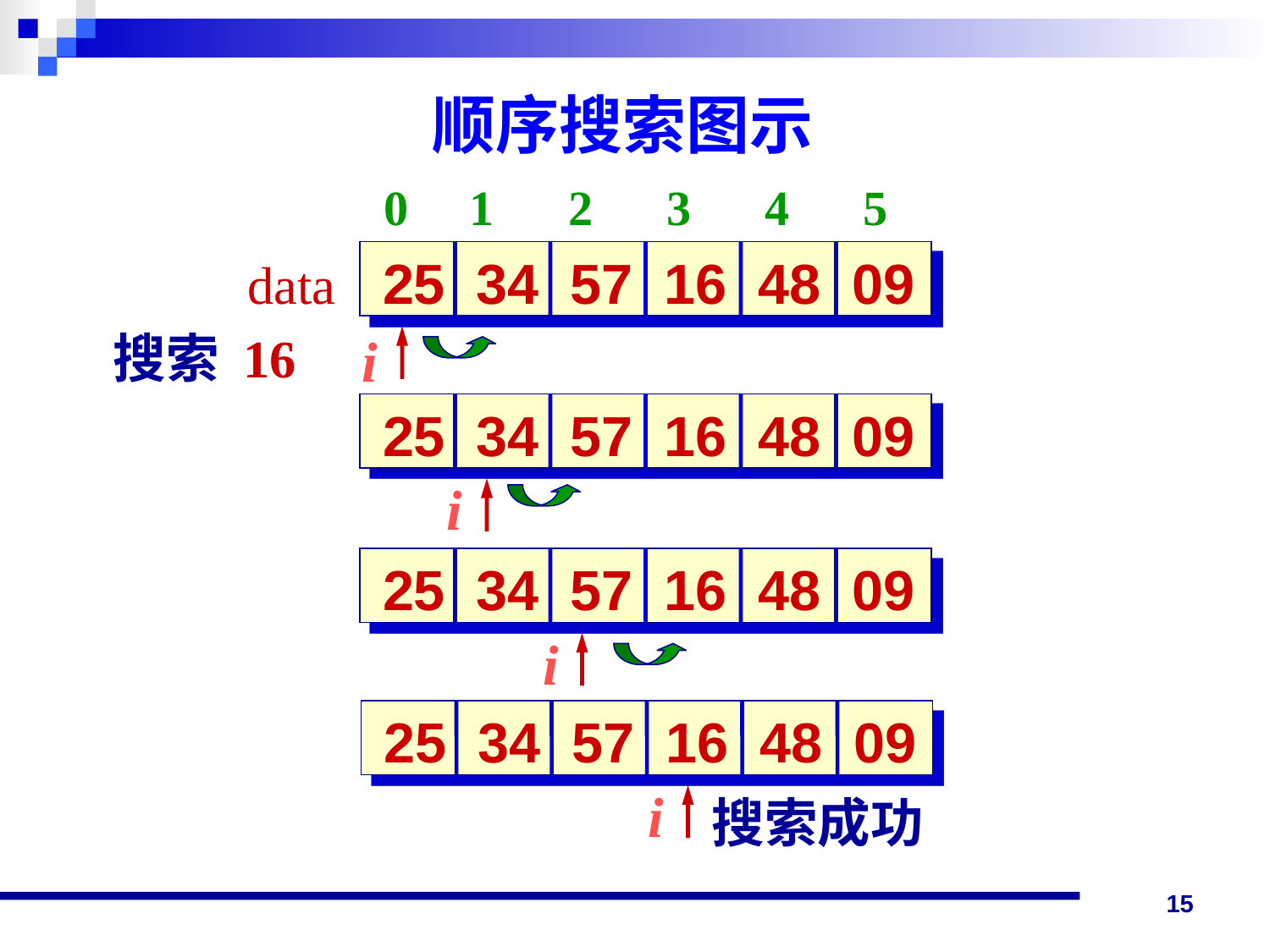

# 顺序搜索图示
0     1      2      3      4      5

25  34  57  16  48  09

data
搜索 16
i

25  34  57  16  48  09

i

25  34  57  16  48  09

i

25  34  57  16  48  09

i
搜索成功

15